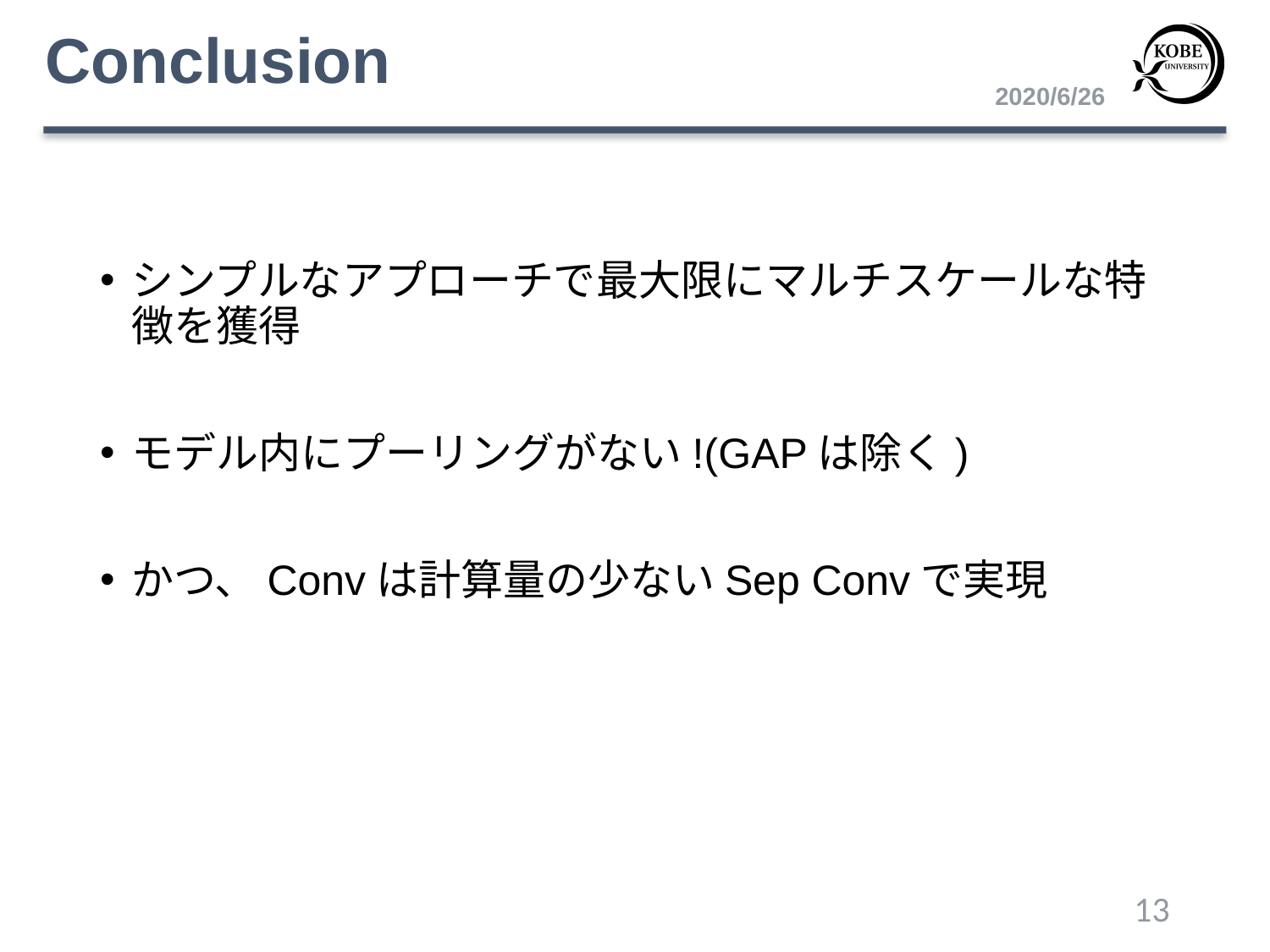

# Conclusion
2020/6/26

シンプルなアプローチで最大限にマルチスケールな特徴を獲得

モデル内にプーリングがない!(GAPは除く)

かつ、Convは計算量の少ないSep Convで実現
13